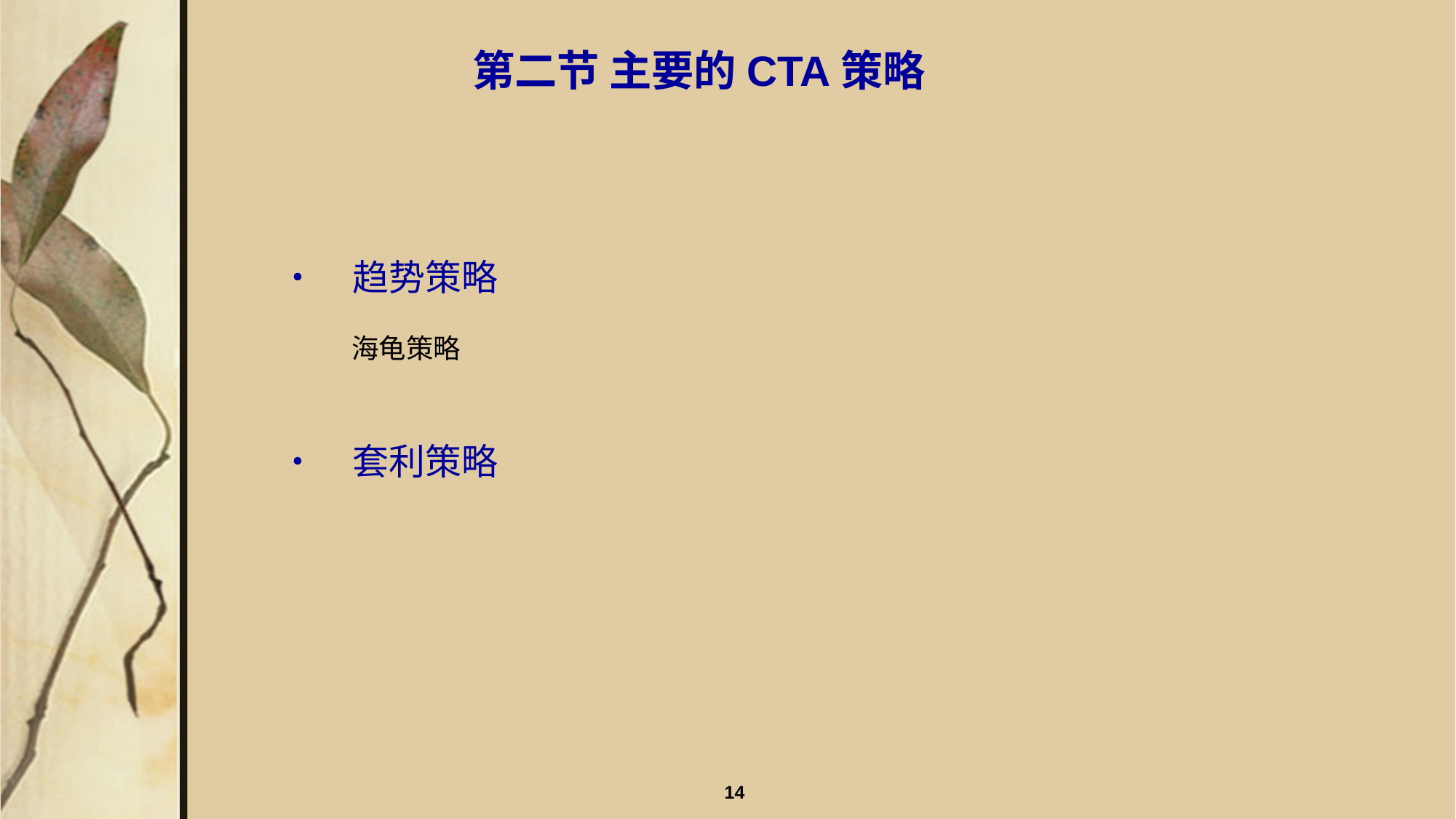

第二节 主要的CTA策略
• 趋势策略
海龟策略
• 套利策略
14